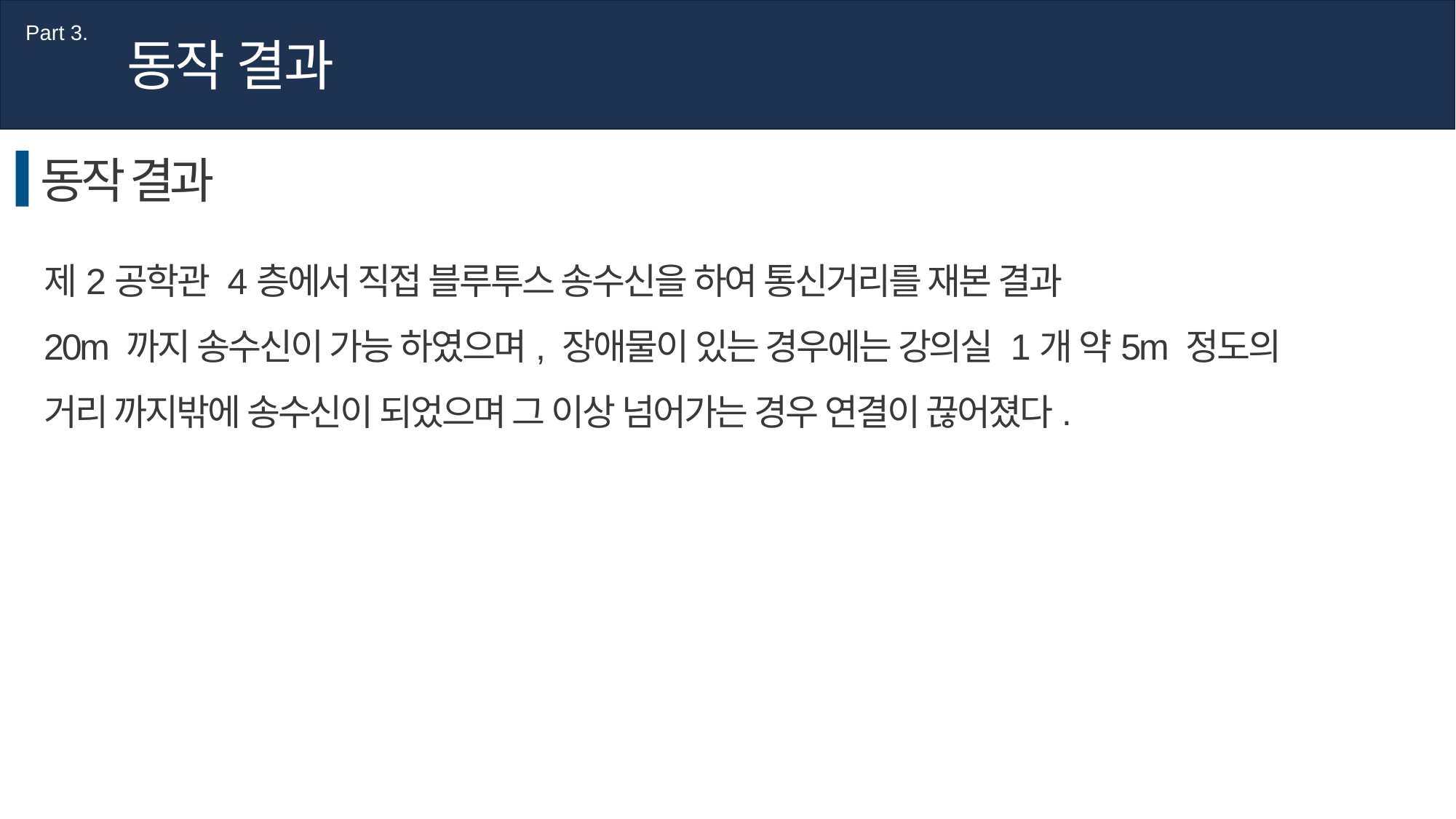

Part 3.
동작 결과
동작 결과

제2공학관 4층에서 직접 블루투스 송수신을 하여 통신거리를 재본 결과
20m 까지 송수신이 가능 하였으며, 장애물이 있는 경우에는 강의실 1개 약5m 정도의 거리 까지밖에 송수신이 되었으며 그 이상 넘어가는 경우 연결이 끊어졌다.